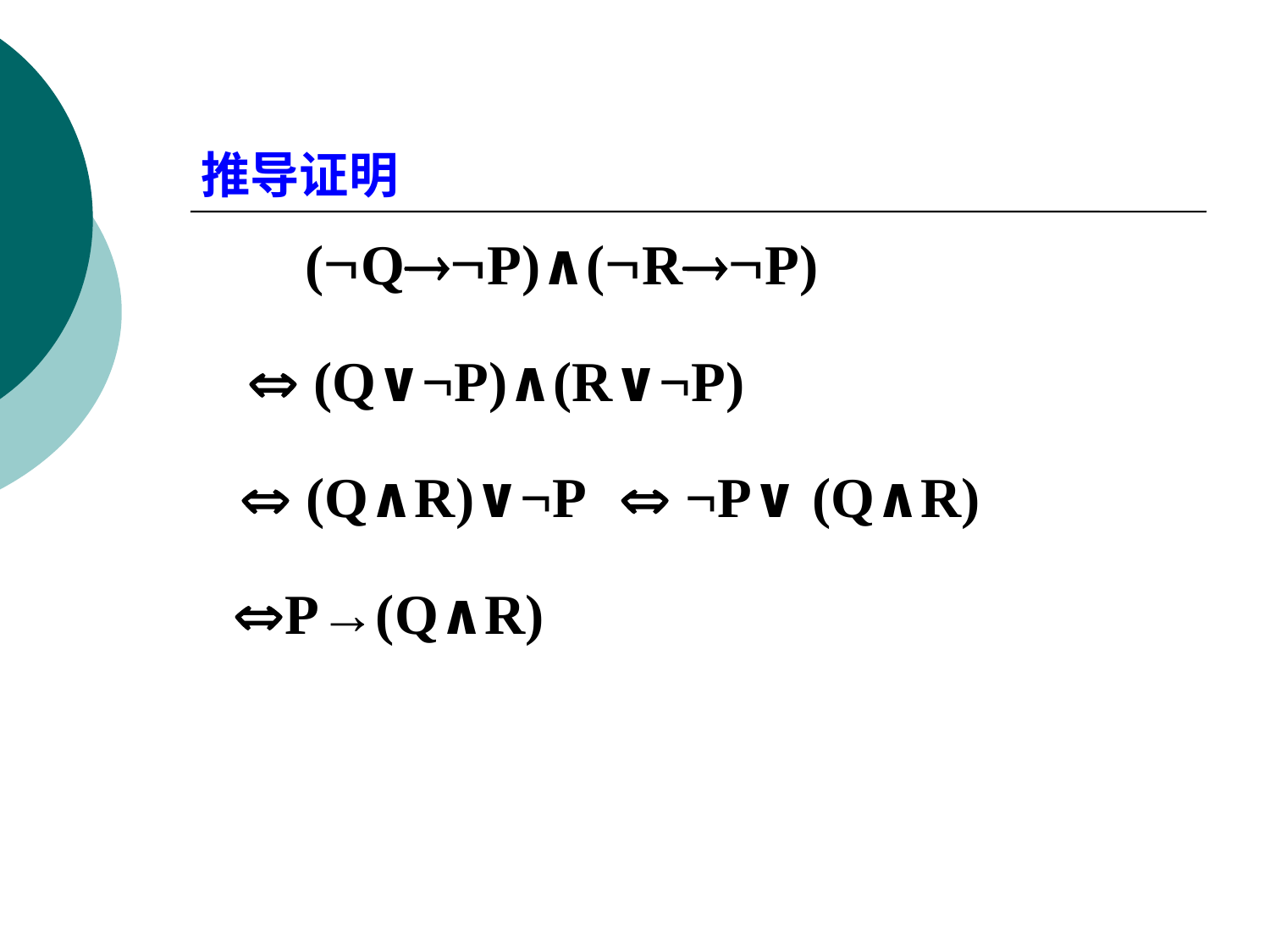

推导证明
(¬Q→¬P)∧(¬R→¬P)
⇔ (Q∨¬P)∧(R∨¬P)
⇔ (Q∧R)∨¬P
⇔ ¬P∨ (Q∧R)
⇔P→(Q∧R)